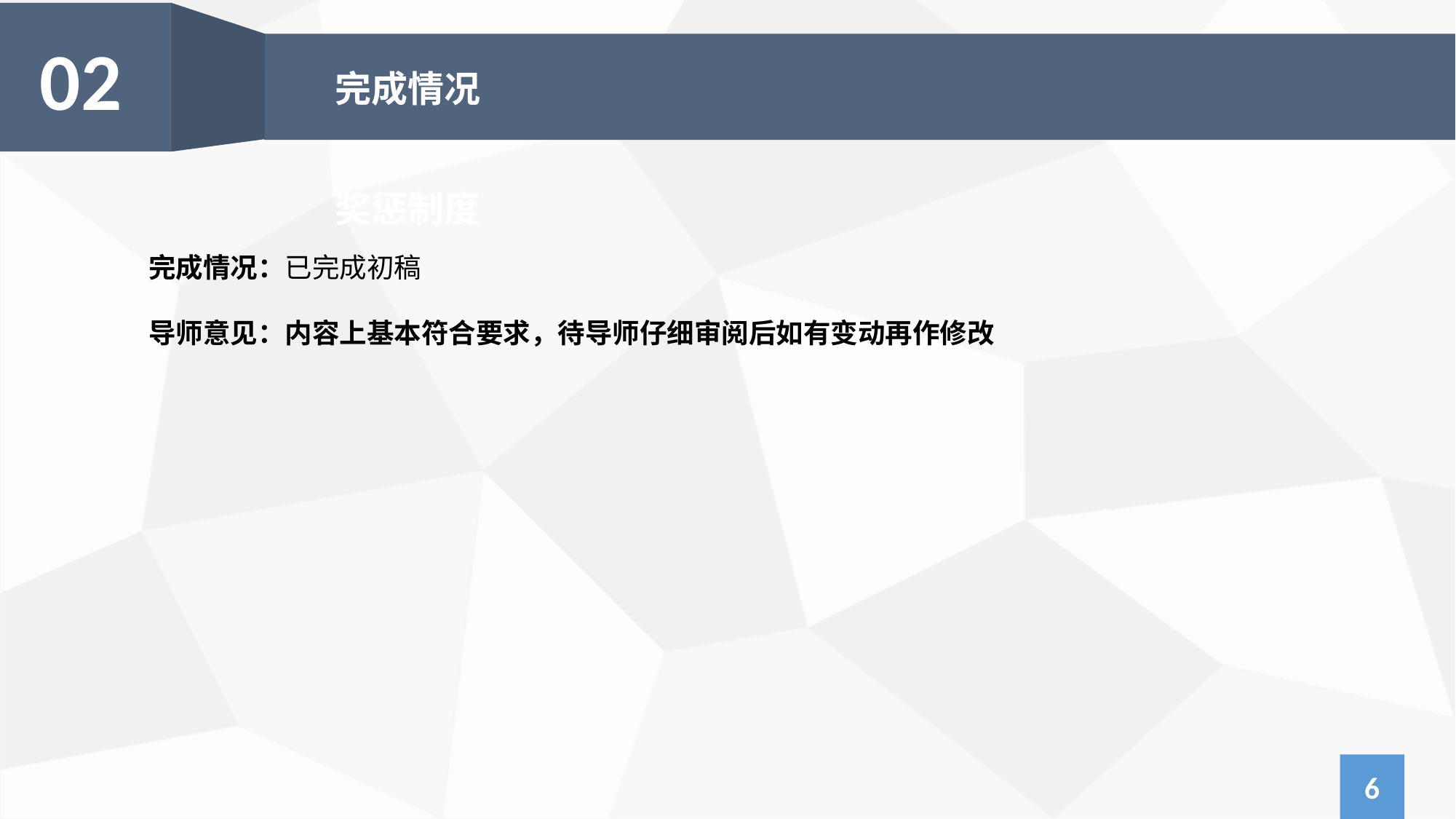

02

完成情况
奖惩制度

完成情况：已完成初稿

导师意见：内容上基本符合要求，待导师仔细审阅后如有变动再作修改
6